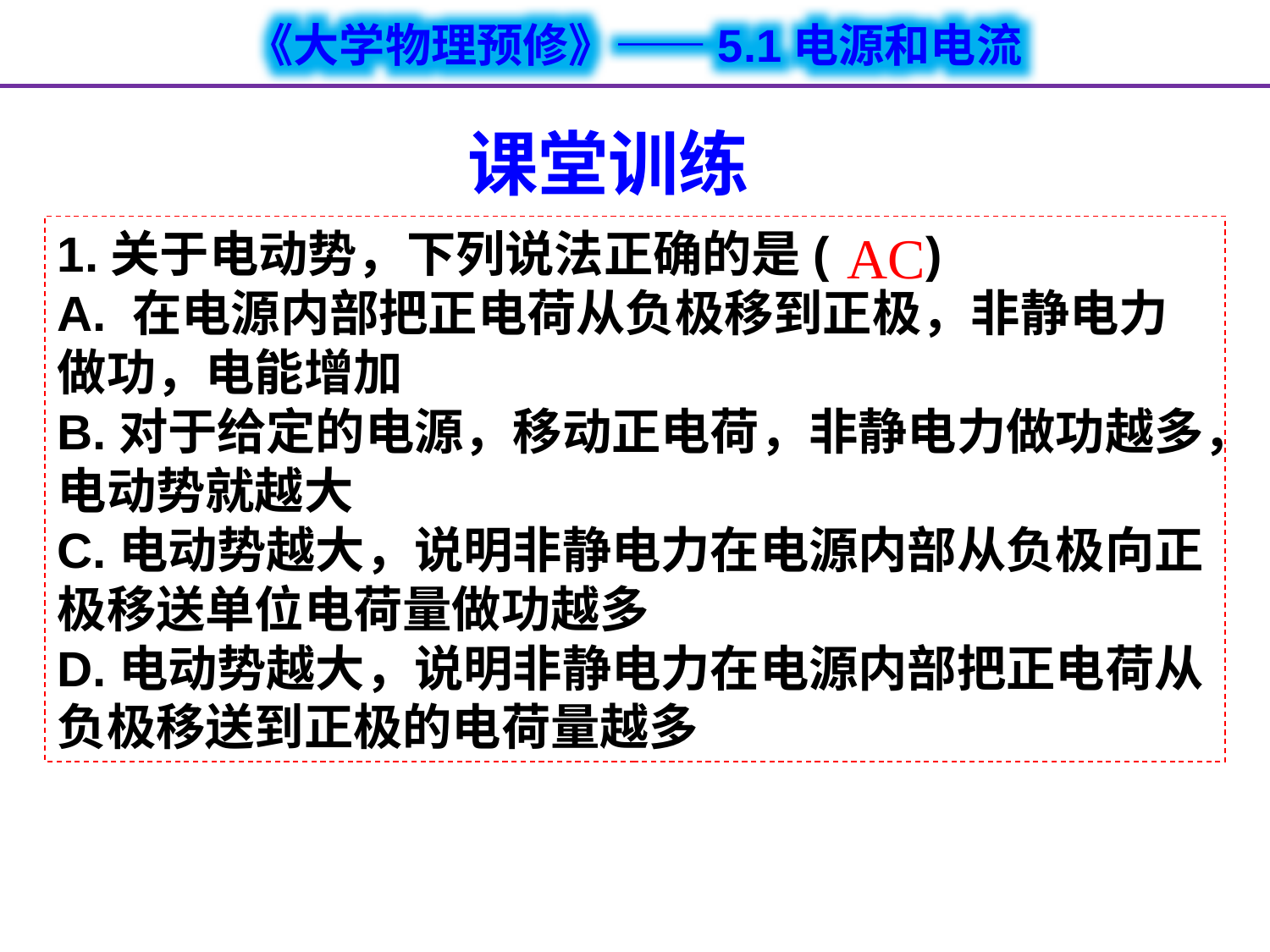

课堂训练
1.关于电动势，下列说法正确的是(       )
A. 在电源内部把正电荷从负极移到正极，非静电力做功，电能增加
B.对于给定的电源，移动正电荷，非静电力做功越多，电动势就越大
C.电动势越大，说明非静电力在电源内部从负极向正极移送单位电荷量做功越多
D.电动势越大，说明非静电力在电源内部把正电荷从负极移送到正极的电荷量越多
AC